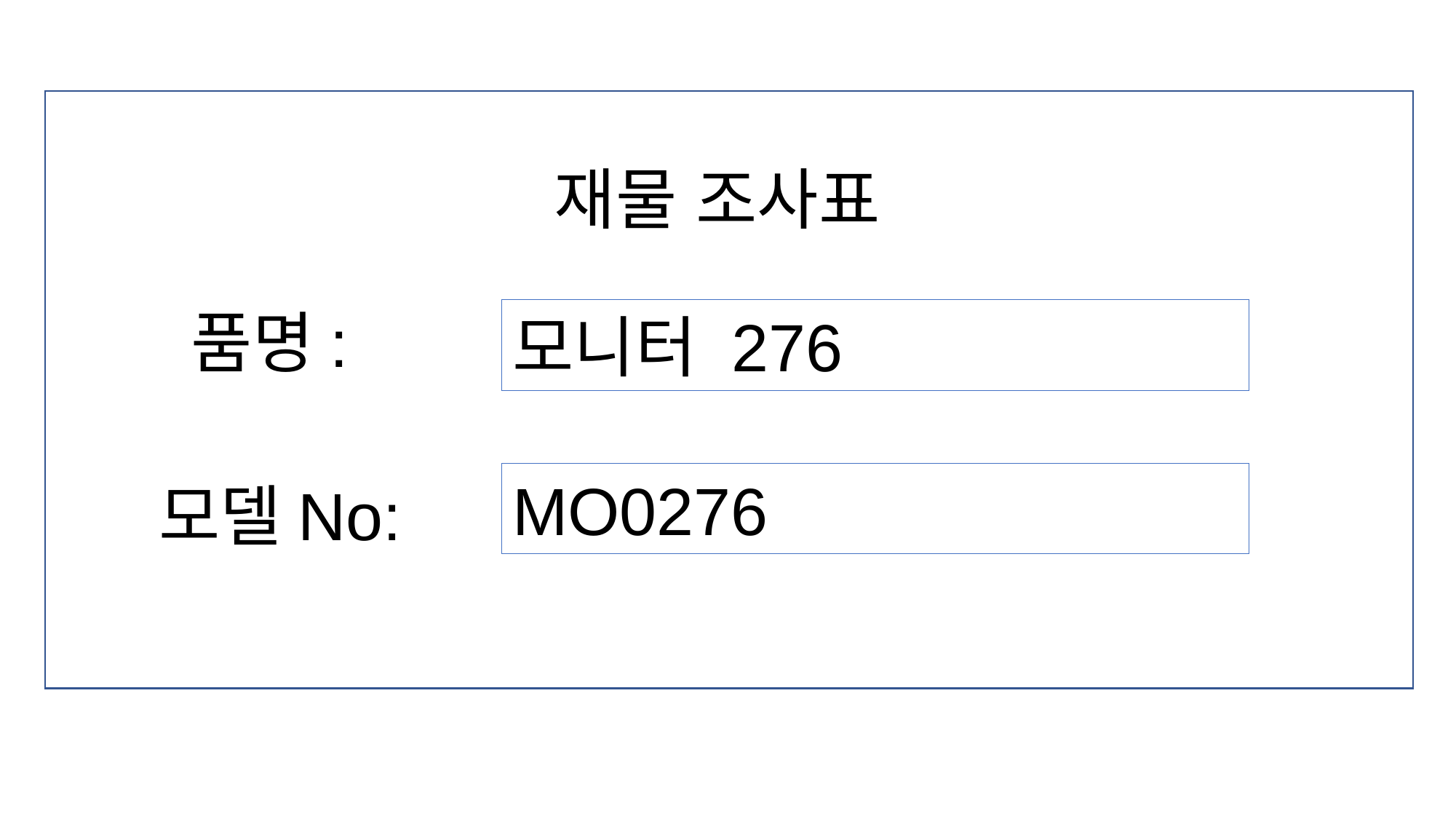

재물 조사표
품명:
모니터 276
MO0276
모델No: